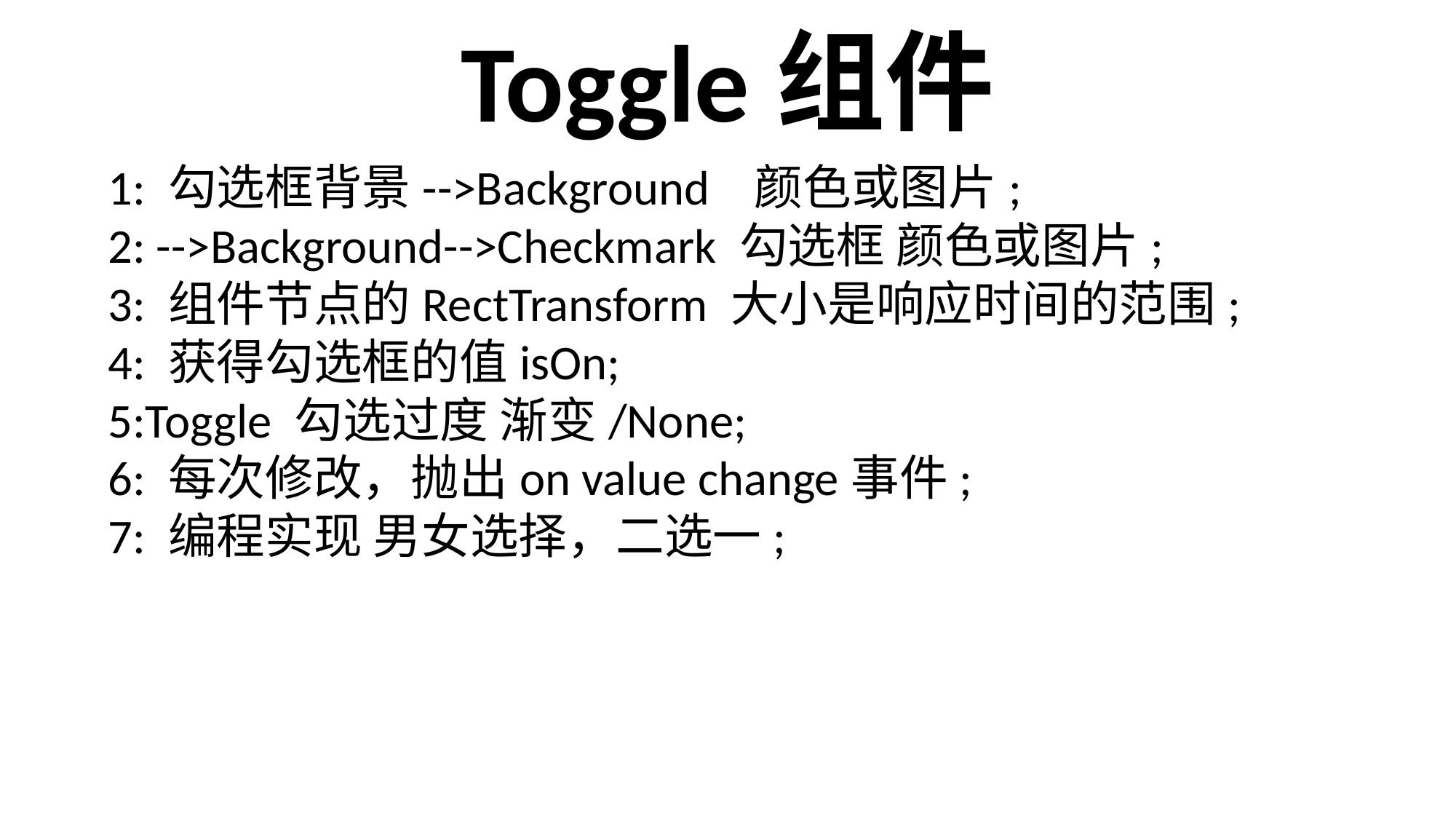

Toggle组件
1: 勾选框背景-->Background   颜色或图片;
2: -->Background-->Checkmark 勾选框 颜色或图片;
3: 组件节点的RectTransform 大小是响应时间的范围;
4: 获得勾选框的值isOn;
5:Toggle 勾选过度 渐变/None;
6: 每次修改，抛出on value change事件;
7: 编程实现 男女选择，二选一;
2